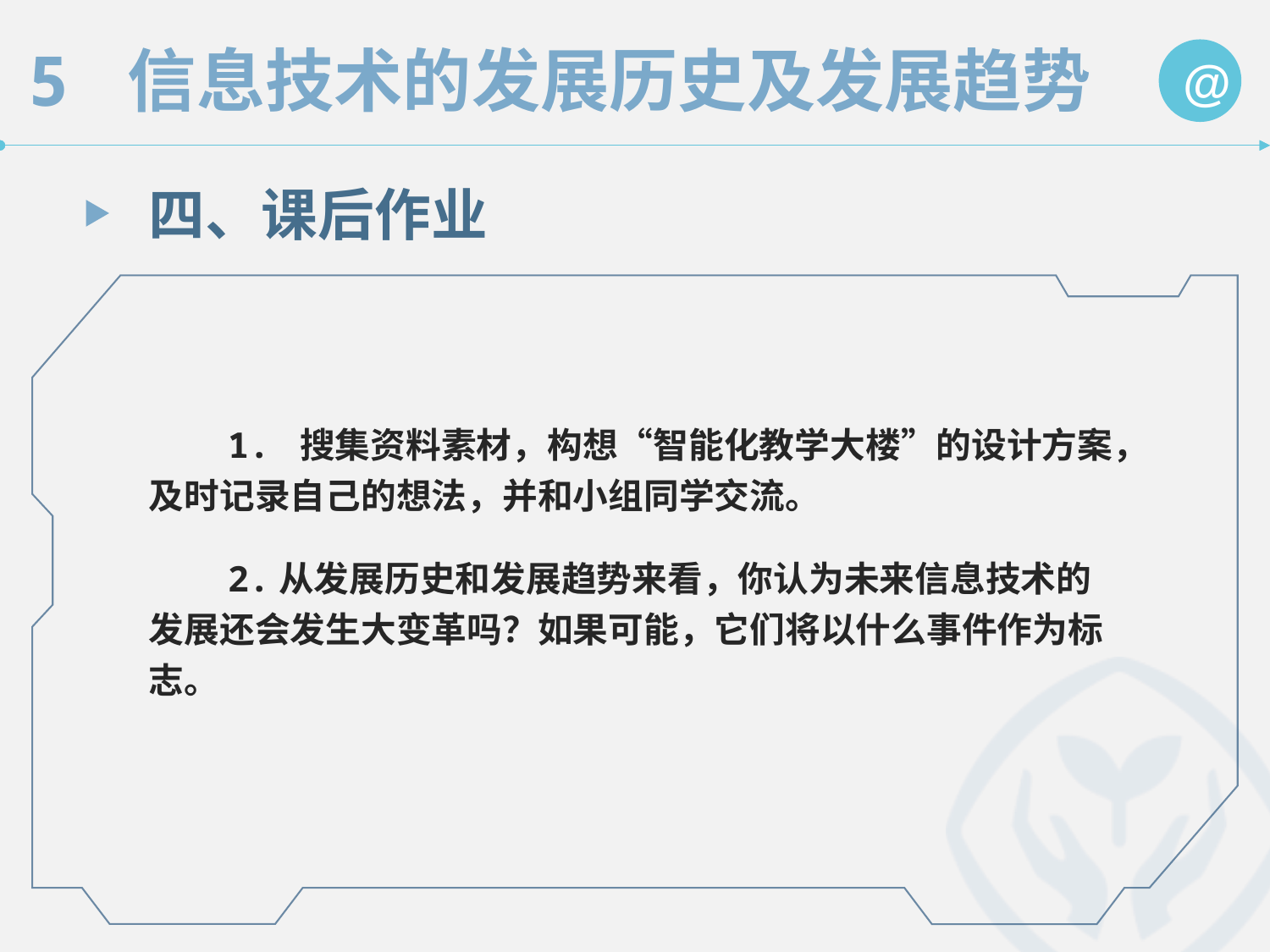

四、课后作业

　　1. 搜集资料素材，构想“智能化教学大楼”的设计方案，及时记录自己的想法，并和小组同学交流。
　　2.从发展历史和发展趋势来看，你认为未来信息技术的发展还会发生大变革吗？如果可能，它们将以什么事件作为标志。